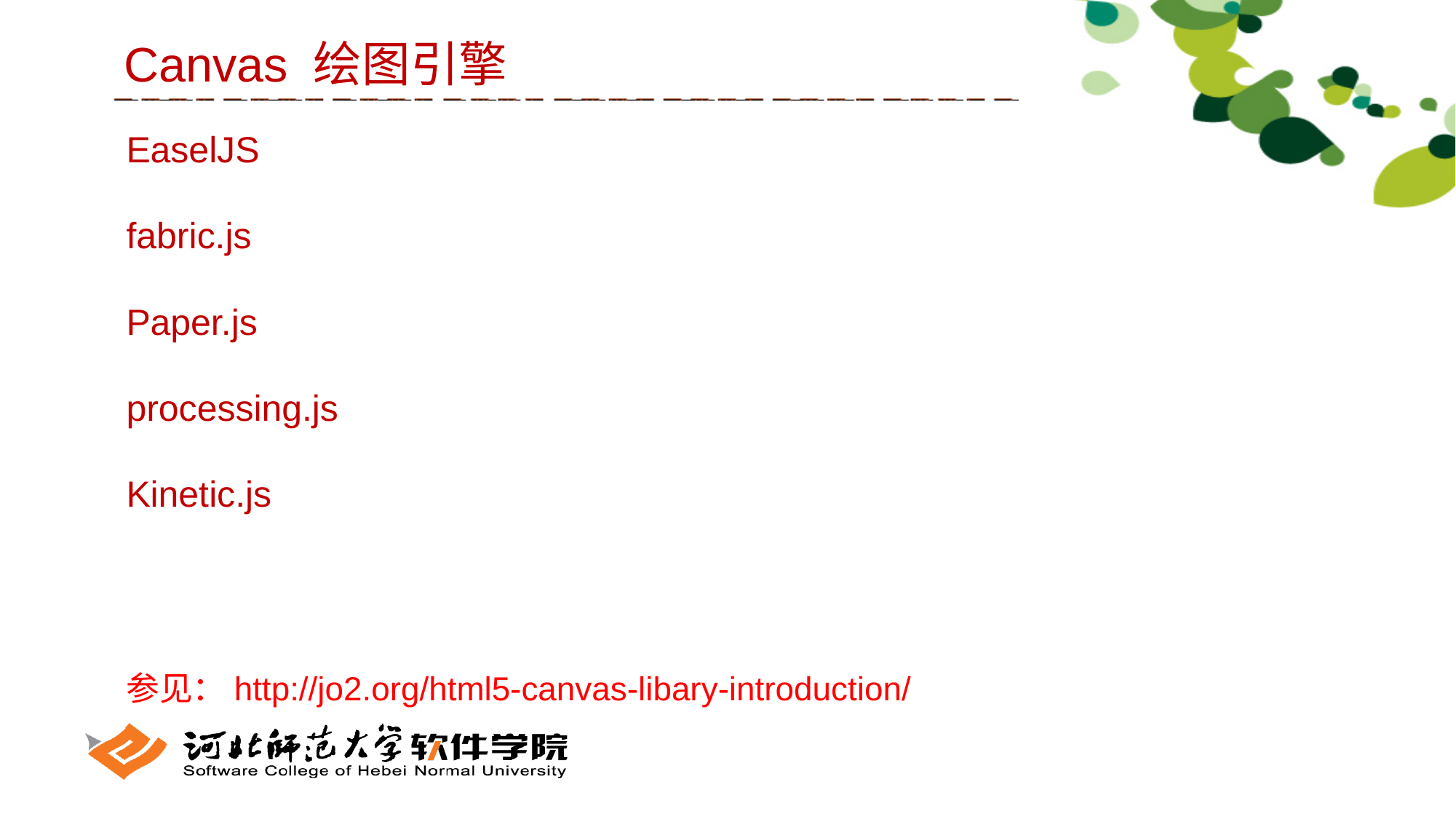

Canvas 绘图引擎
EaselJS
fabric.js
Paper.js
processing.js
Kinetic.js

参见：http://jo2.org/html5-canvas-libary-introduction/